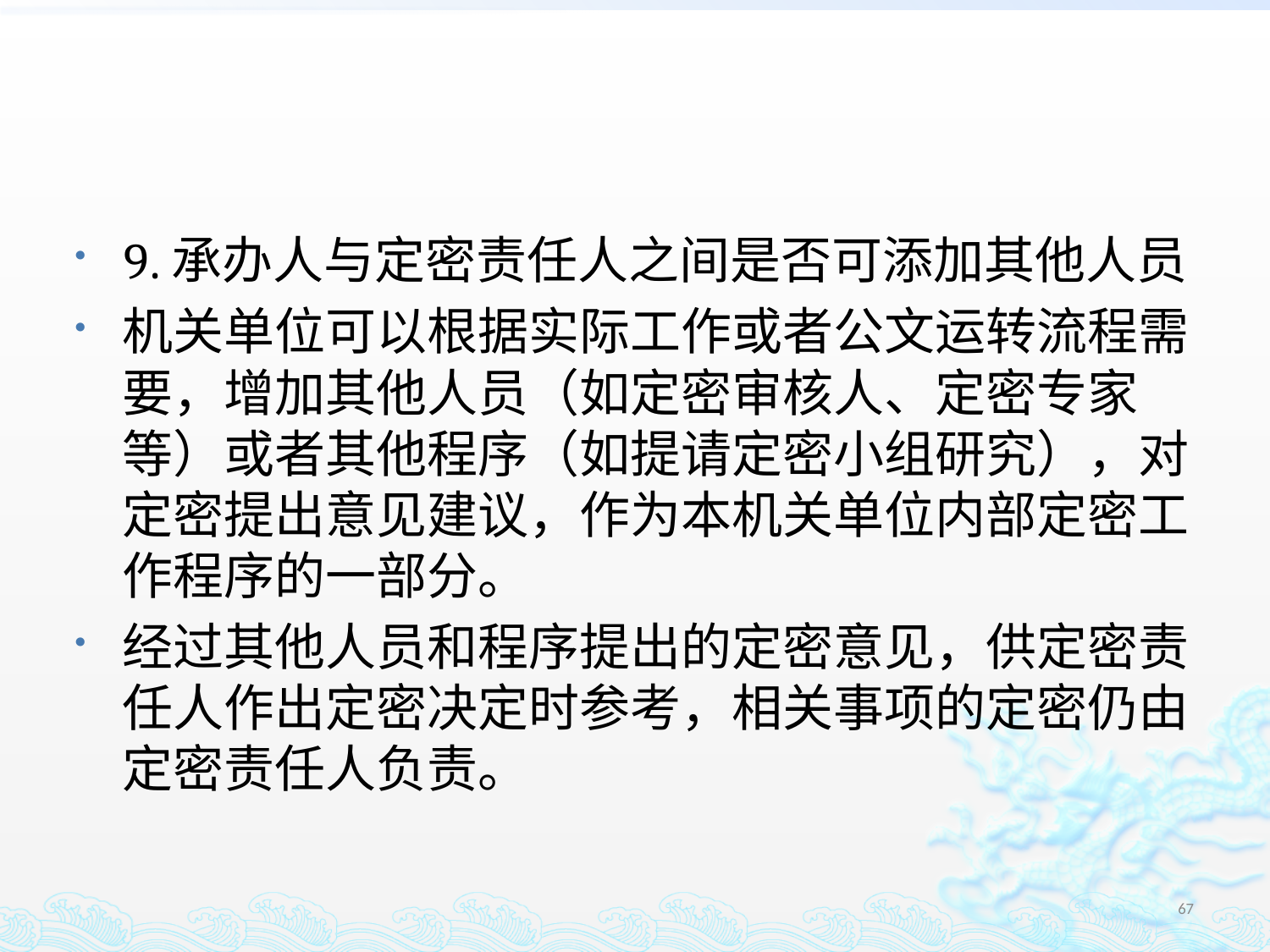

#
9.承办人与定密责任人之间是否可添加其他人员
机关单位可以根据实际工作或者公文运转流程需要，增加其他人员（如定密审核人、定密专家等）或者其他程序（如提请定密小组研究），对定密提出意见建议，作为本机关单位内部定密工作程序的一部分。
经过其他人员和程序提出的定密意见，供定密责任人作出定密决定时参考，相关事项的定密仍由定密责任人负责。
67